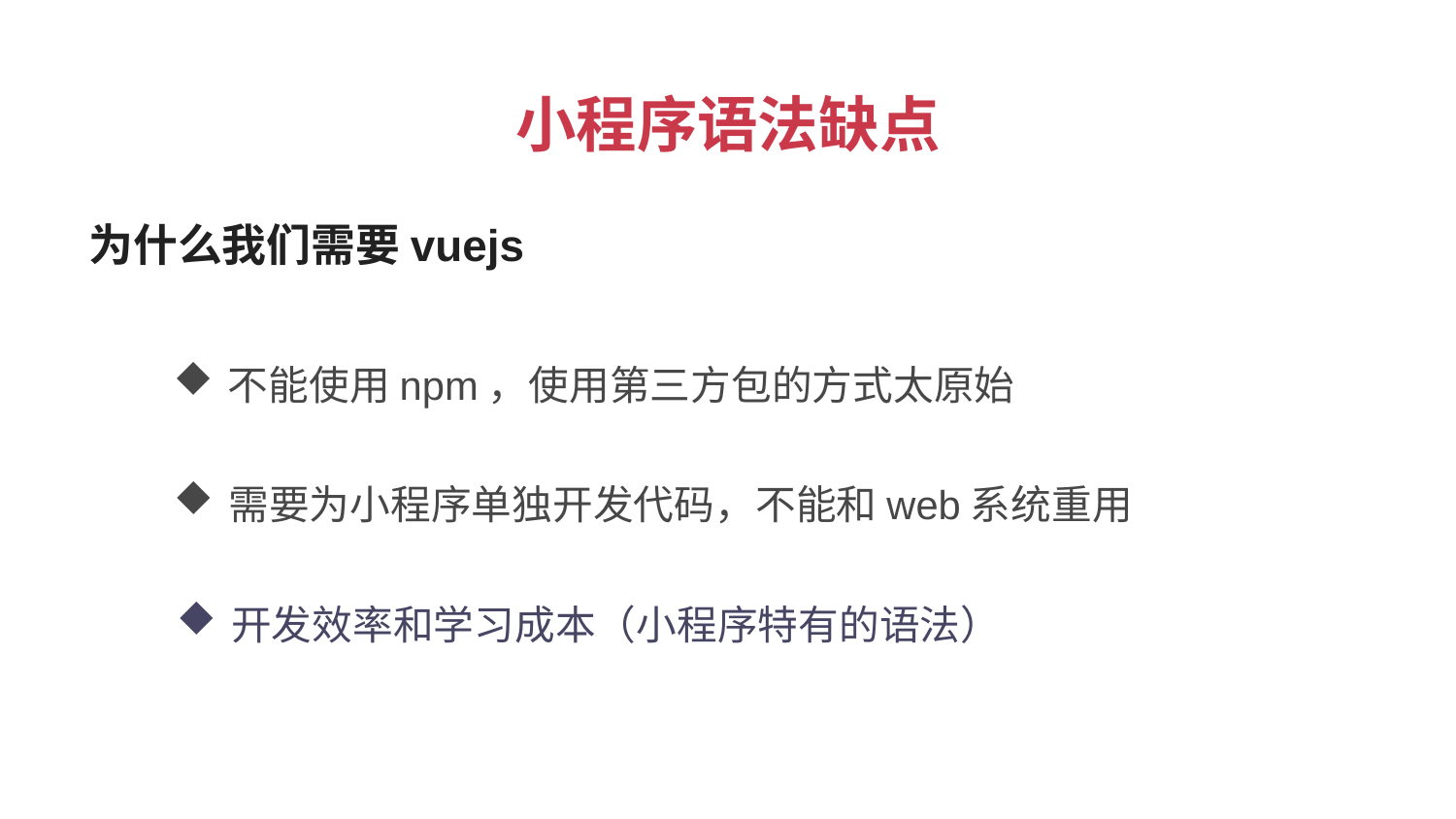

小程序语法缺点
为什么我们需要vuejs
不能使用npm，使用第三方包的方式太原始
需要为小程序单独开发代码，不能和web系统重用
开发效率和学习成本（小程序特有的语法）